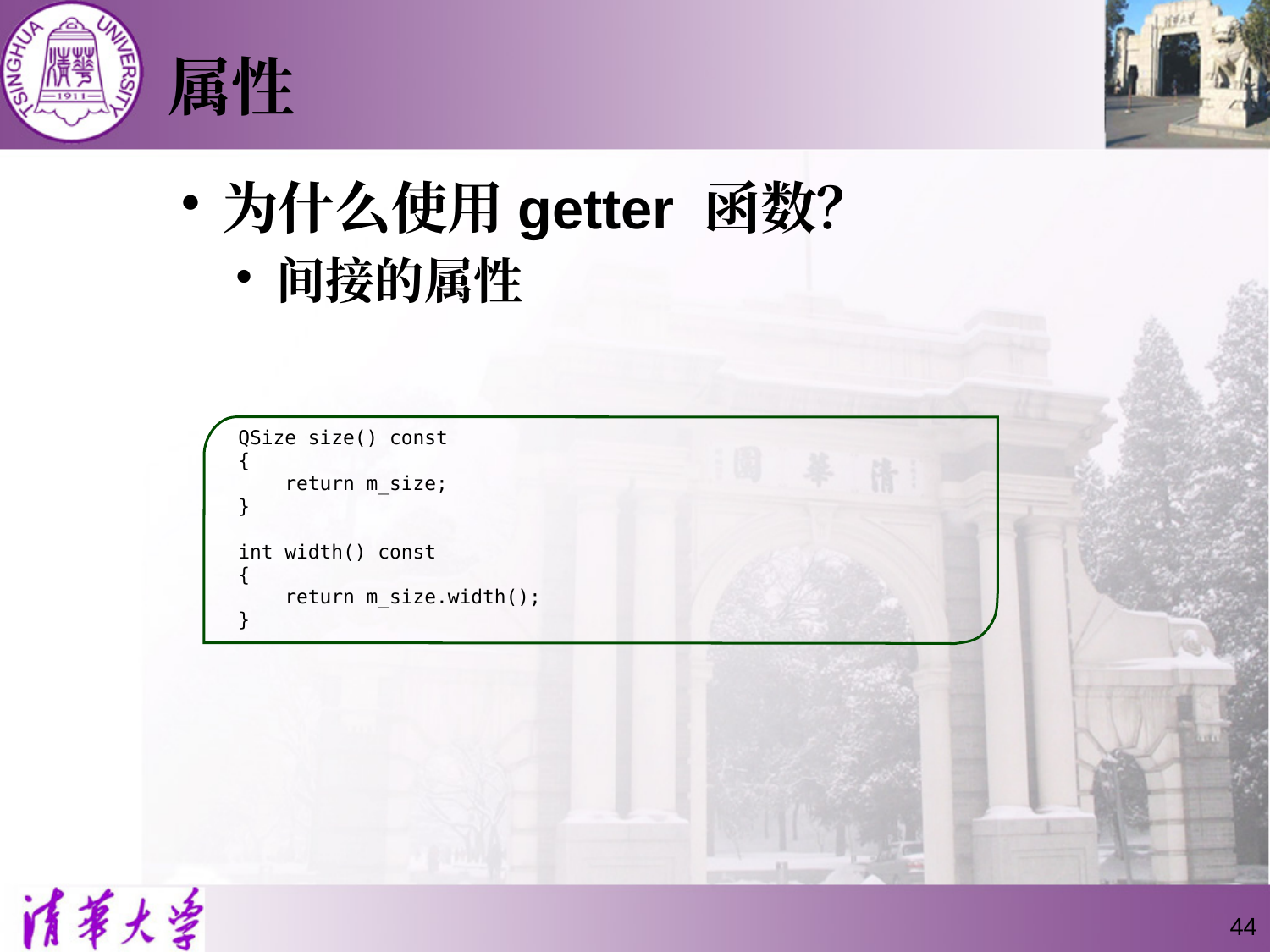

# 属性
为什么使用getter 函数？
间接的属性

QSize size() const
{
    return m_size;
}

int width() const
{
    return m_size.width();
}
44